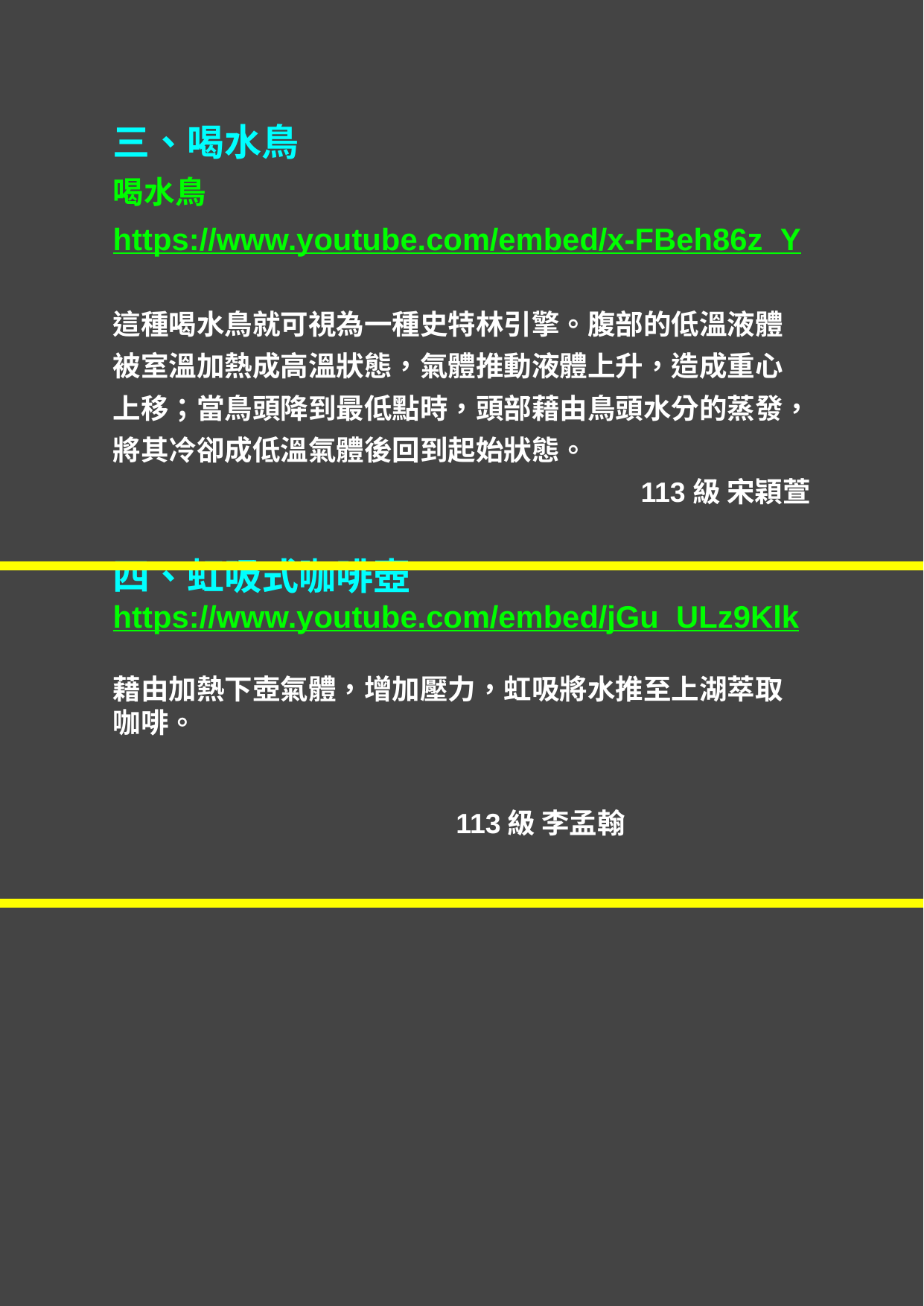

三、喝水鳥
喝水鳥
https://www.youtube.com/embed/x-FBeh86z_Y

這種喝水鳥就可視為一種史特林引擎。腹部的低溫液體被室溫加熱成高溫狀態，氣體推動液體上升，造成重心上移；當鳥頭降到最低點時，頭部藉由鳥頭水分的蒸發，將其冷卻成低溫氣體後回到起始狀態。
113級 宋穎萱

四、虹吸式咖啡壺
https://www.youtube.com/embed/jGu_ULz9Klk

藉由加熱下壺氣體，增加壓力，虹吸將水推至上湖萃取咖啡。

 									 113級 李孟翰